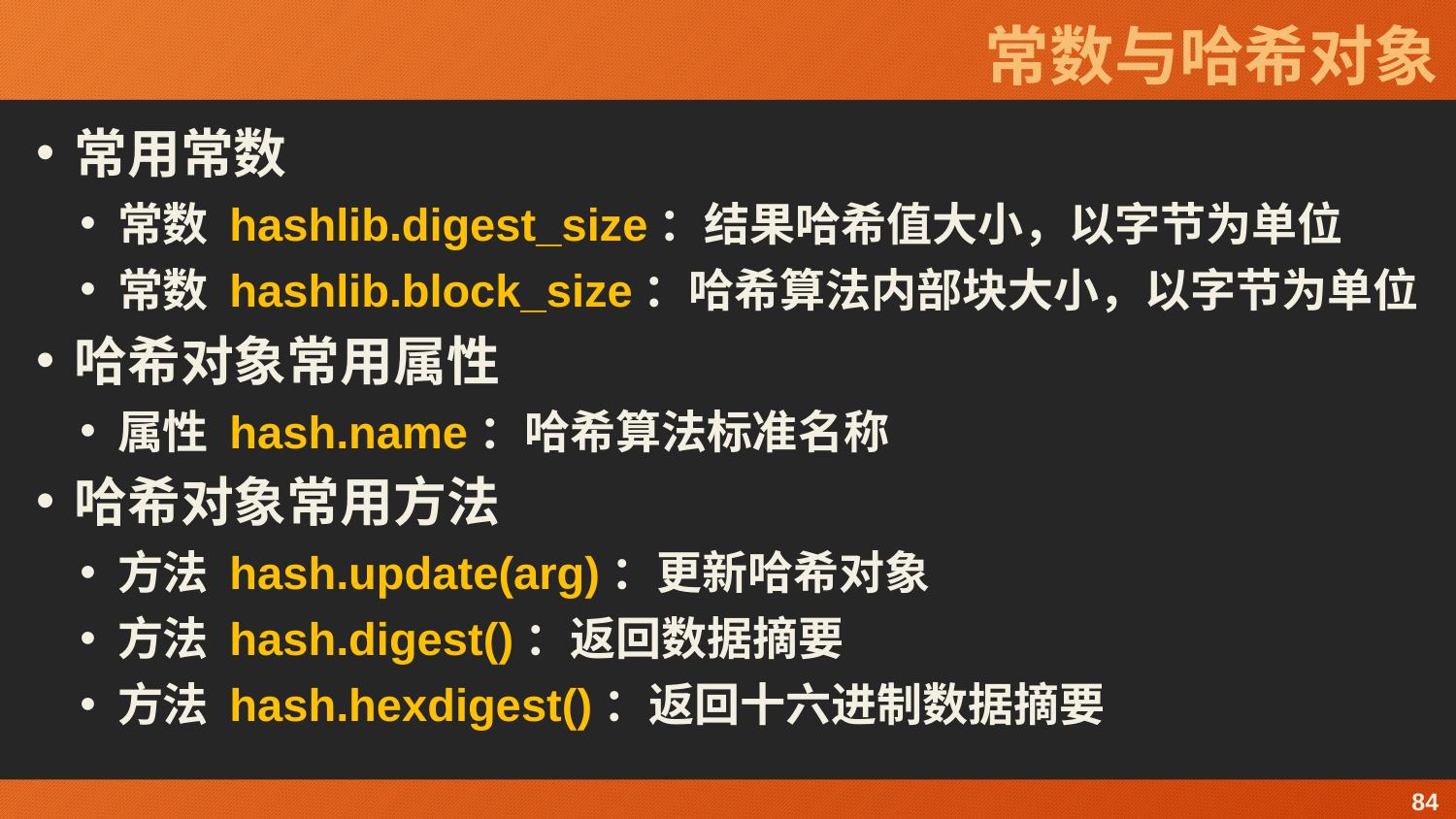

# 常数与哈希对象
常用常数
常数 hashlib.digest_size：结果哈希值大小，以字节为单位
常数 hashlib.block_size：哈希算法内部块大小，以字节为单位
哈希对象常用属性
属性 hash.name：哈希算法标准名称
哈希对象常用方法
方法 hash.update(arg)：更新哈希对象
方法 hash.digest()：返回数据摘要
方法 hash.hexdigest()：返回十六进制数据摘要
84